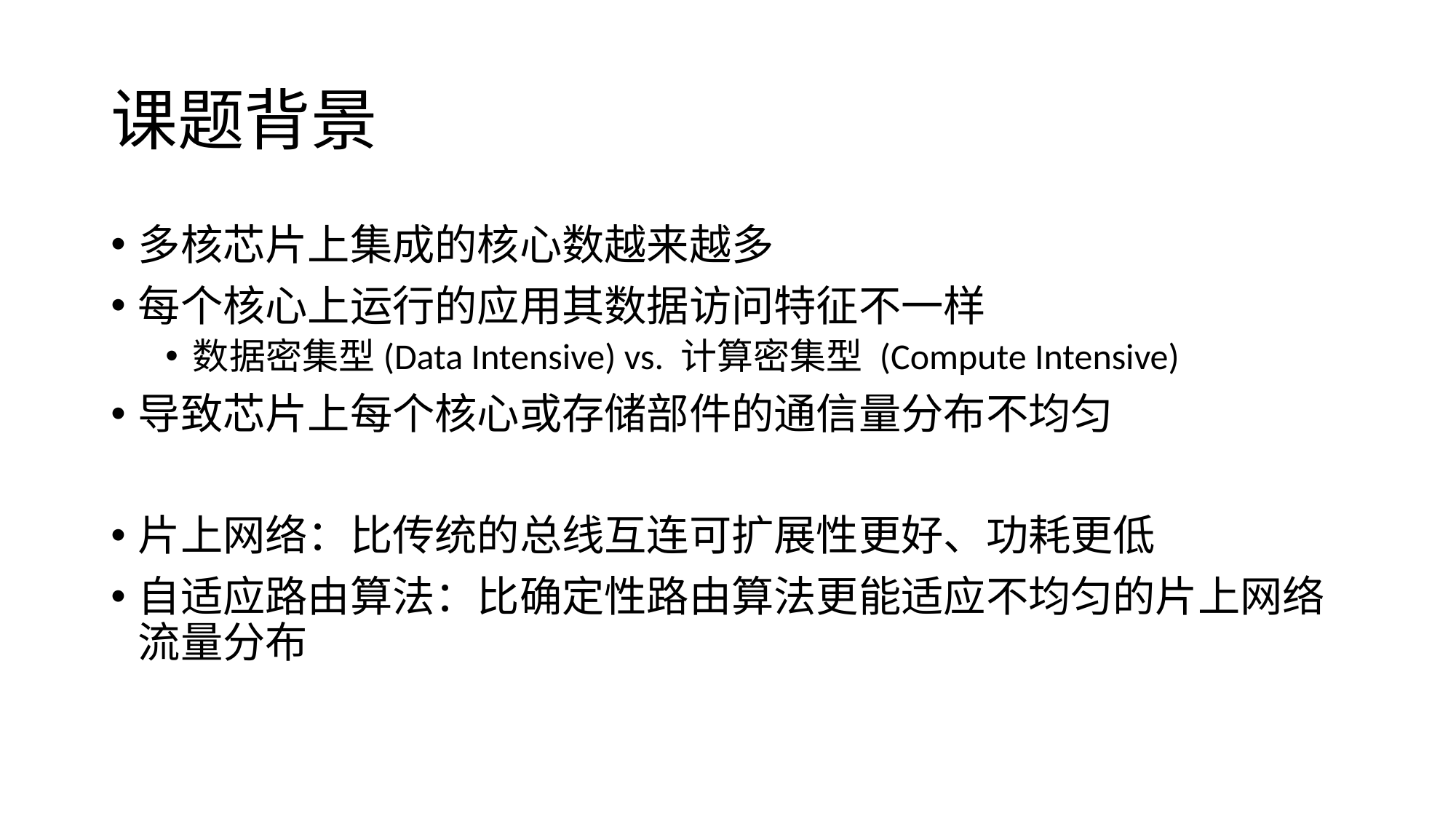

# 课题背景
多核芯片上集成的核心数越来越多
每个核心上运行的应用其数据访问特征不一样
数据密集型(Data Intensive) vs. 计算密集型 (Compute Intensive)
导致芯片上每个核心或存储部件的通信量分布不均匀

片上网络：比传统的总线互连可扩展性更好、功耗更低
自适应路由算法：比确定性路由算法更能适应不均匀的片上网络流量分布